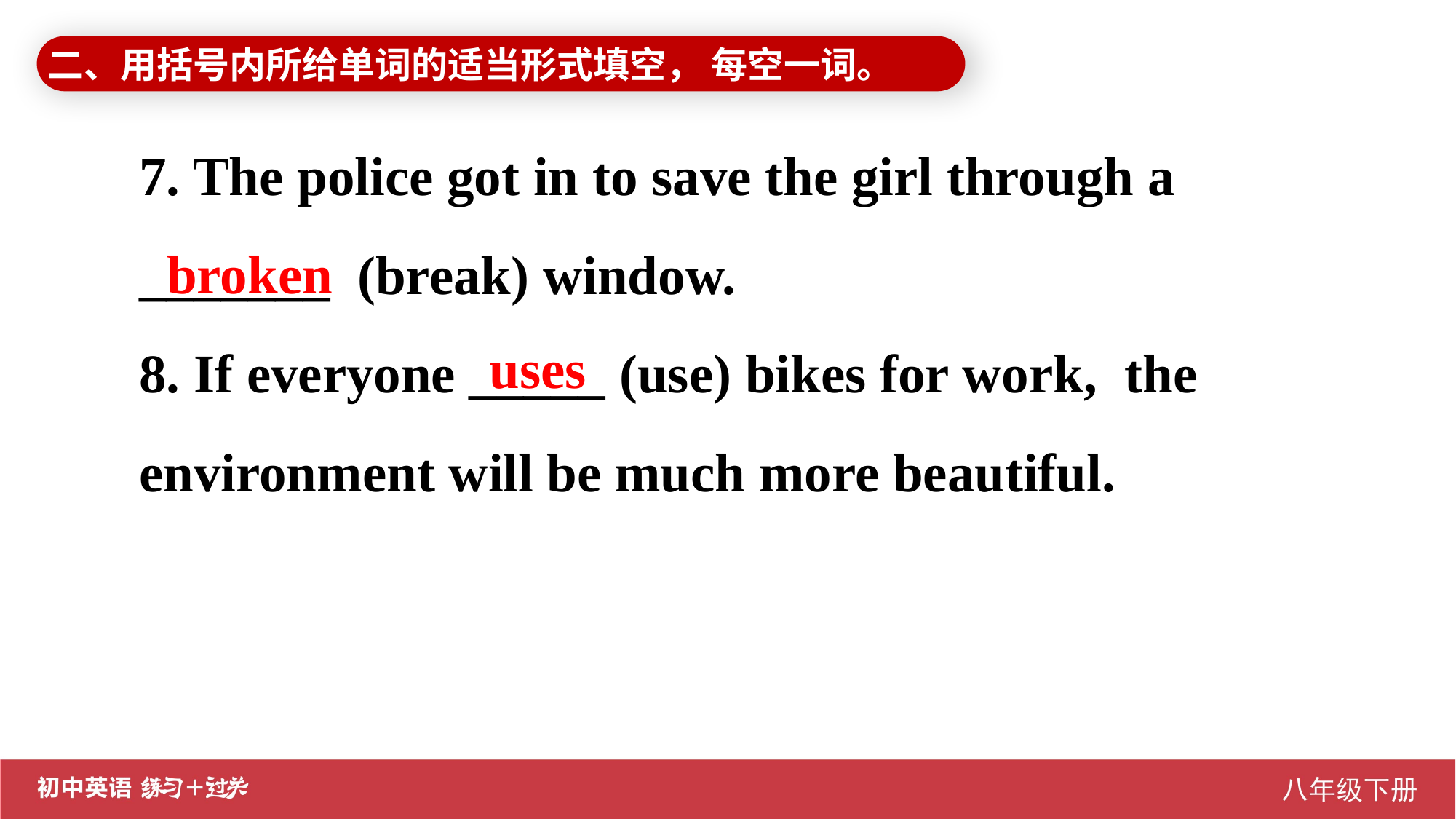

二、用括号内所给单词的适当形式填空， 每空一词。
7. The police got in to save the girl through a  _______  (break) window.
8. If everyone _____ (use) bikes for work,  the environment will be much more beautiful.
broken
uses